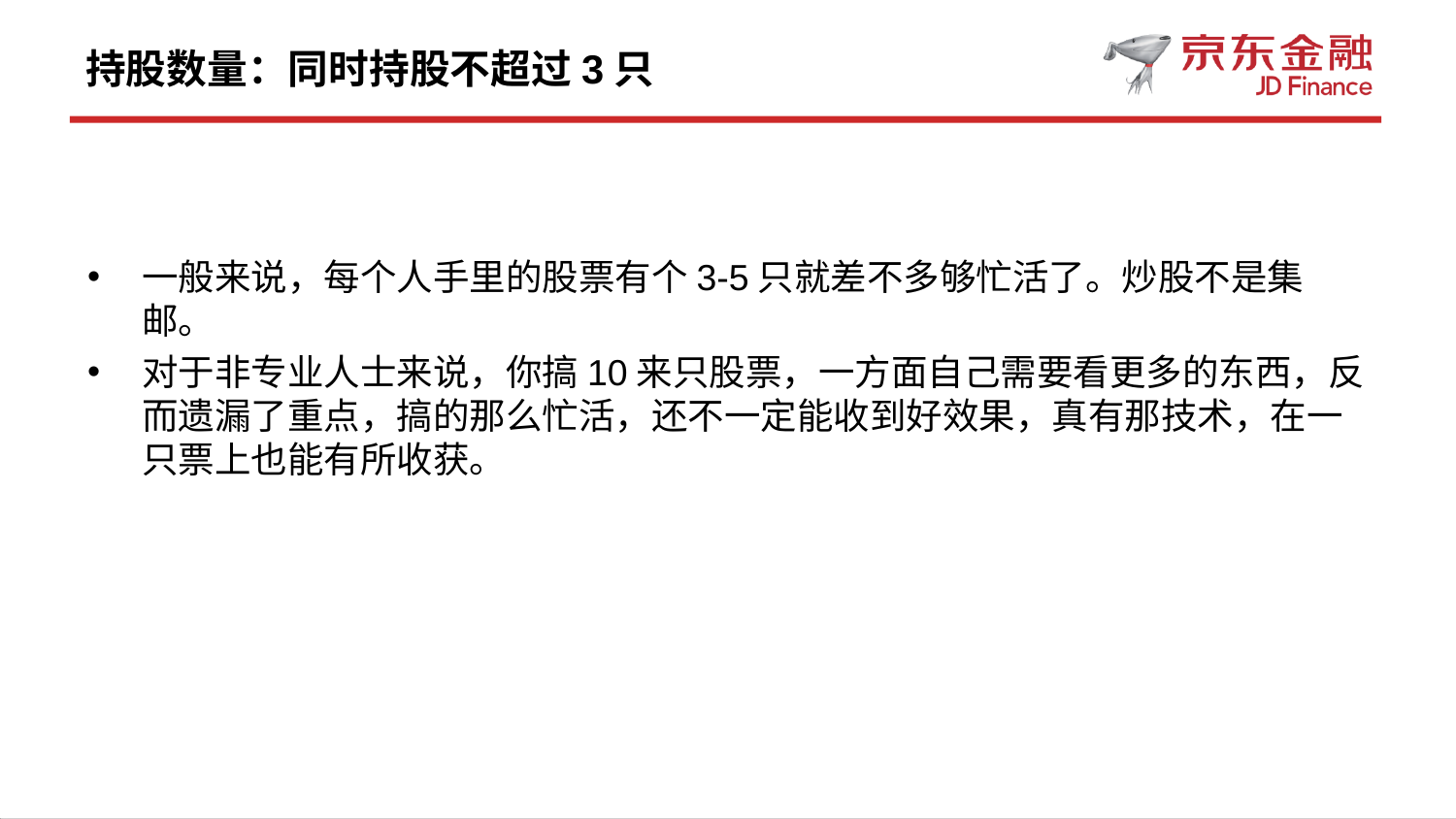

# 持股数量：同时持股不超过3只
一般来说，每个人手里的股票有个3-5只就差不多够忙活了。炒股不是集邮。
对于非专业人士来说，你搞10来只股票，一方面自己需要看更多的东西，反而遗漏了重点，搞的那么忙活，还不一定能收到好效果，真有那技术，在一只票上也能有所收获。